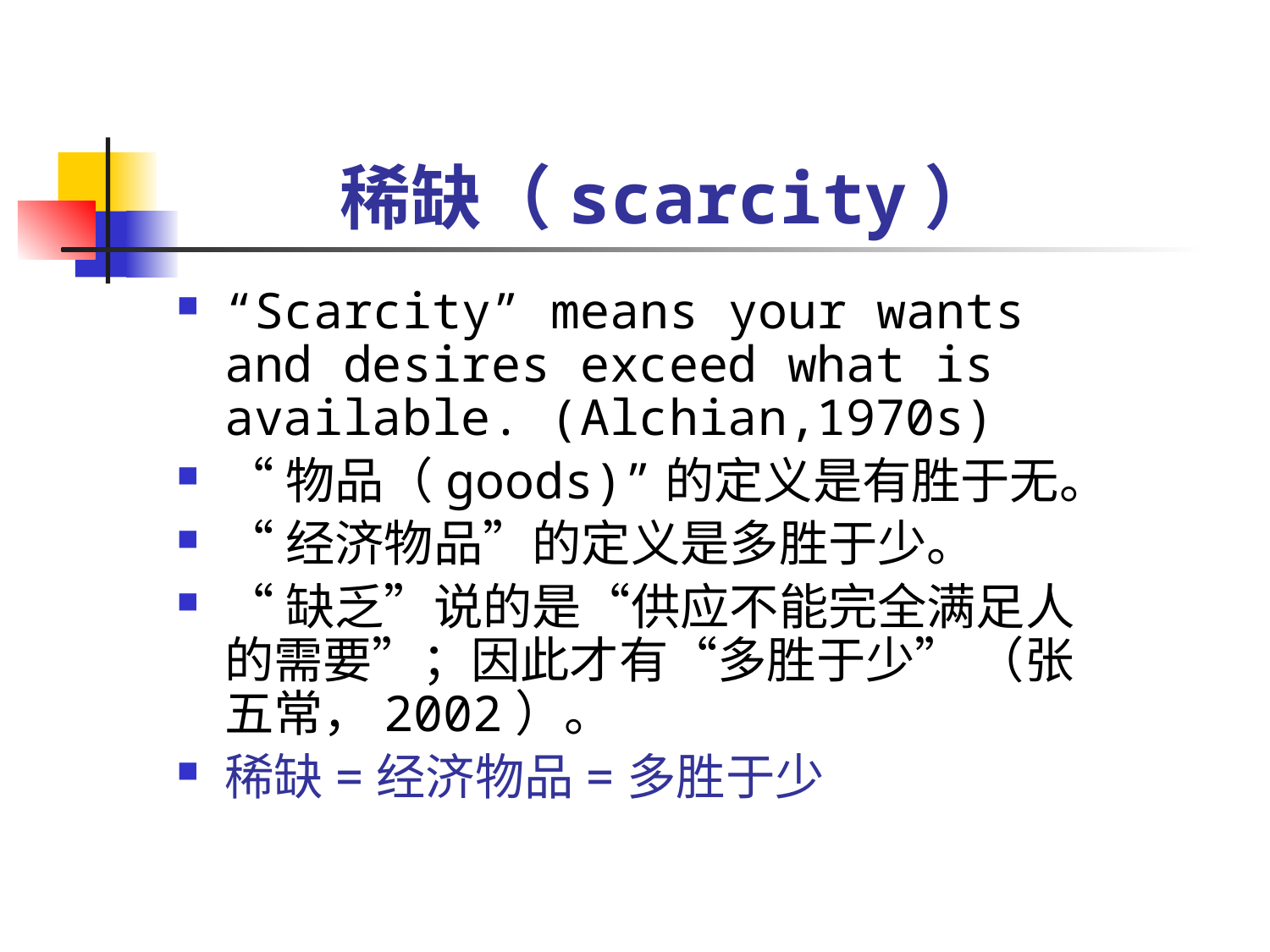

# 稀缺（scarcity）
“Scarcity” means your wants and desires exceed what is available. (Alchian,1970s)
“物品（goods)”的定义是有胜于无。
“经济物品”的定义是多胜于少。
“缺乏”说的是“供应不能完全满足人的需要”；因此才有“多胜于少” （张五常，2002）。
稀缺=经济物品=多胜于少